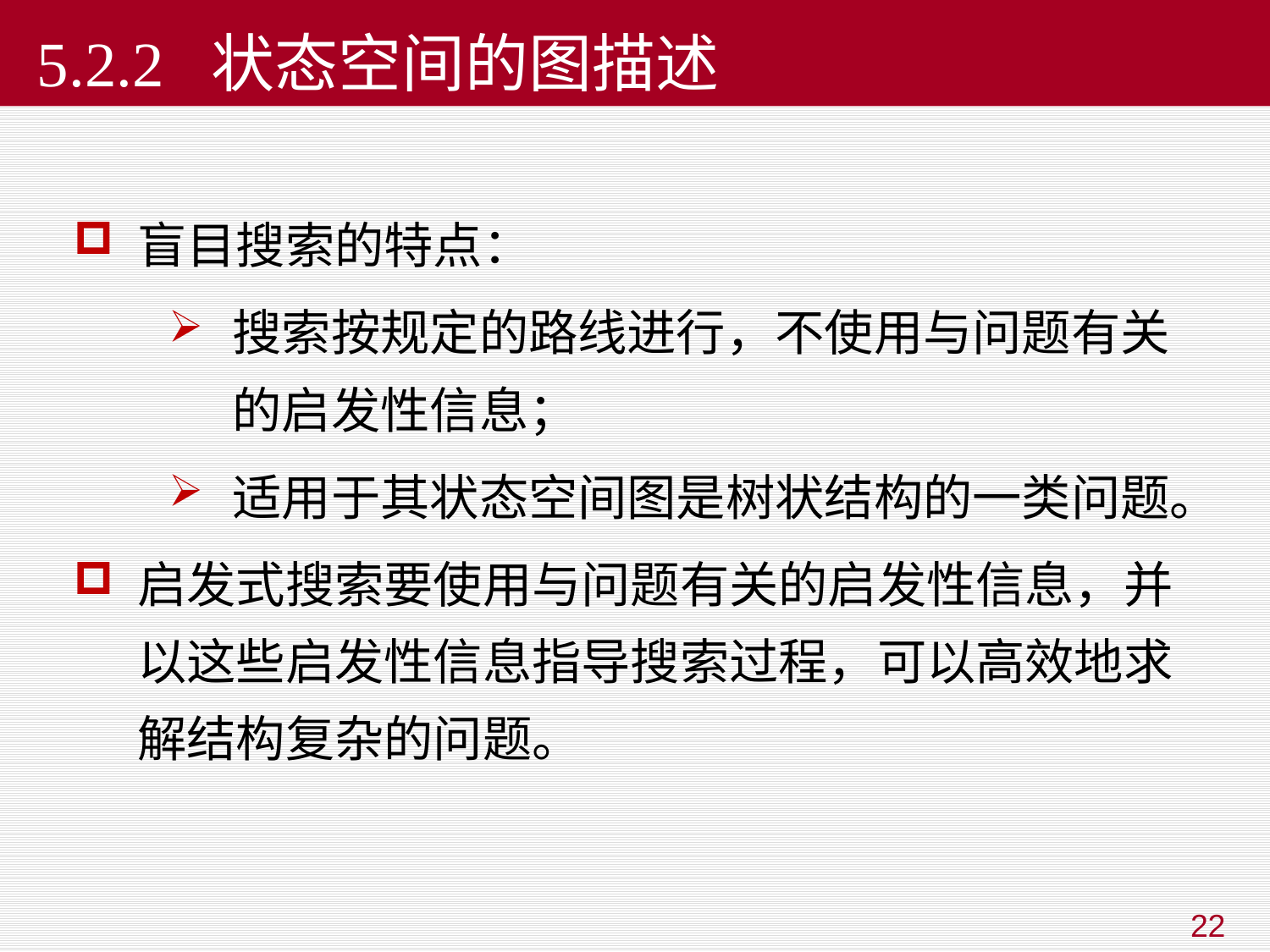

# 5.2.2  状态空间的图描述
盲目搜索的特点：
搜索按规定的路线进行，不使用与问题有关的启发性信息；
适用于其状态空间图是树状结构的一类问题。
启发式搜索要使用与问题有关的启发性信息，并以这些启发性信息指导搜索过程，可以高效地求解结构复杂的问题。

22